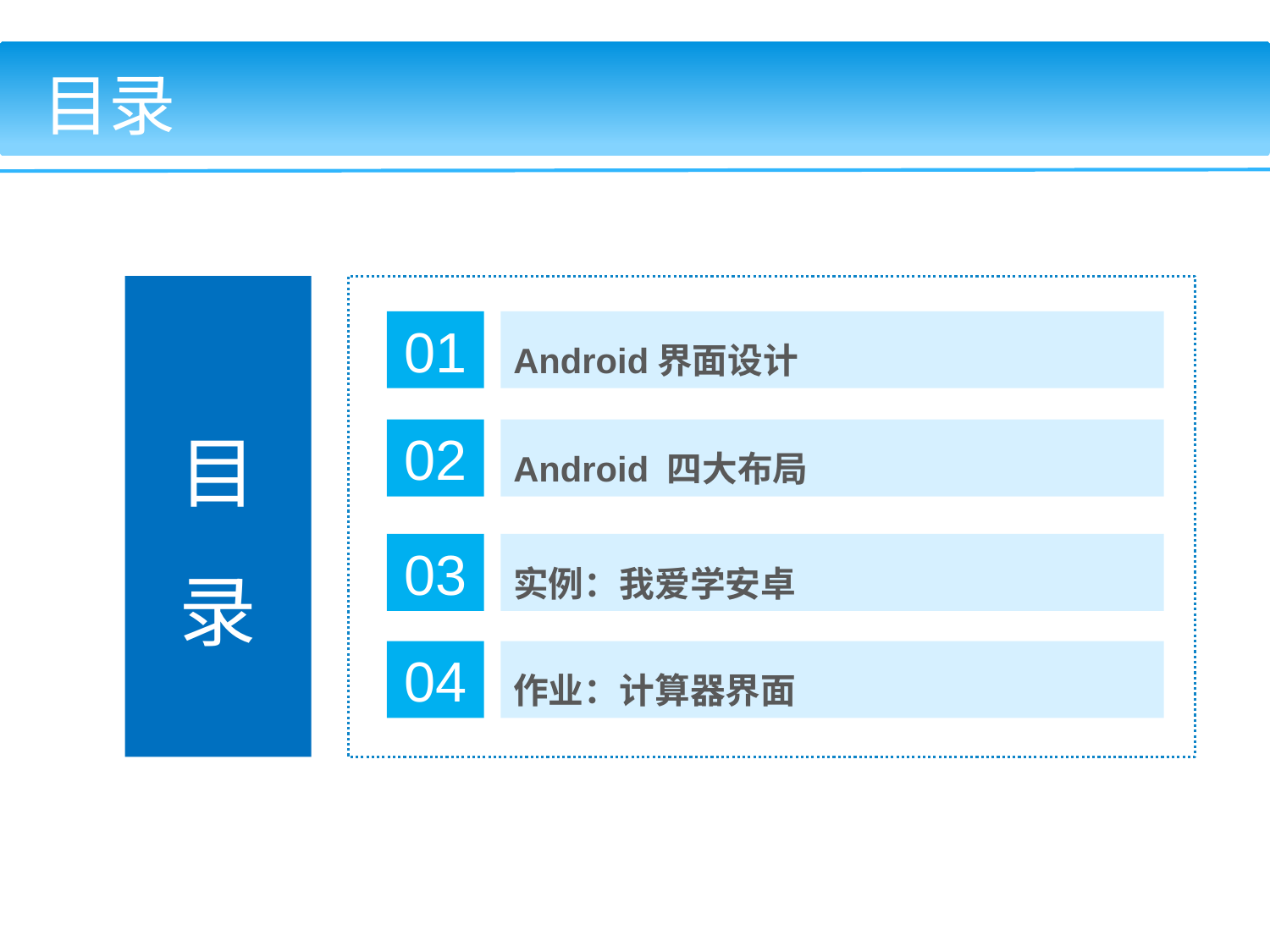

目录

目
录
01
Android界面设计
02
Android 四大布局
实例：我爱学安卓
03
04
作业：计算器界面